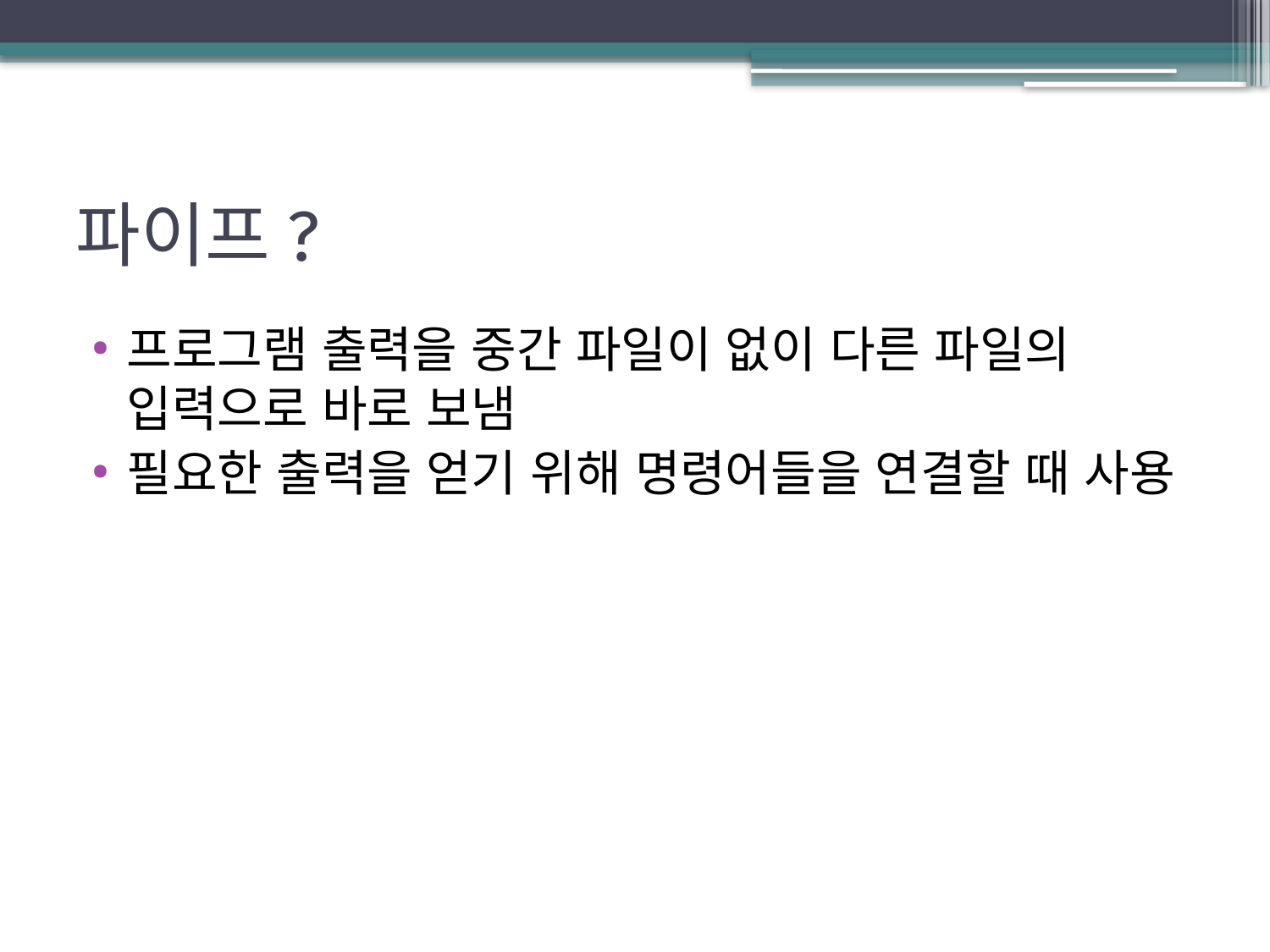

# 파이프?
프로그램 출력을 중간 파일이 없이 다른 파일의 입력으로 바로 보냄
필요한 출력을 얻기 위해 명령어들을 연결할 때 사용